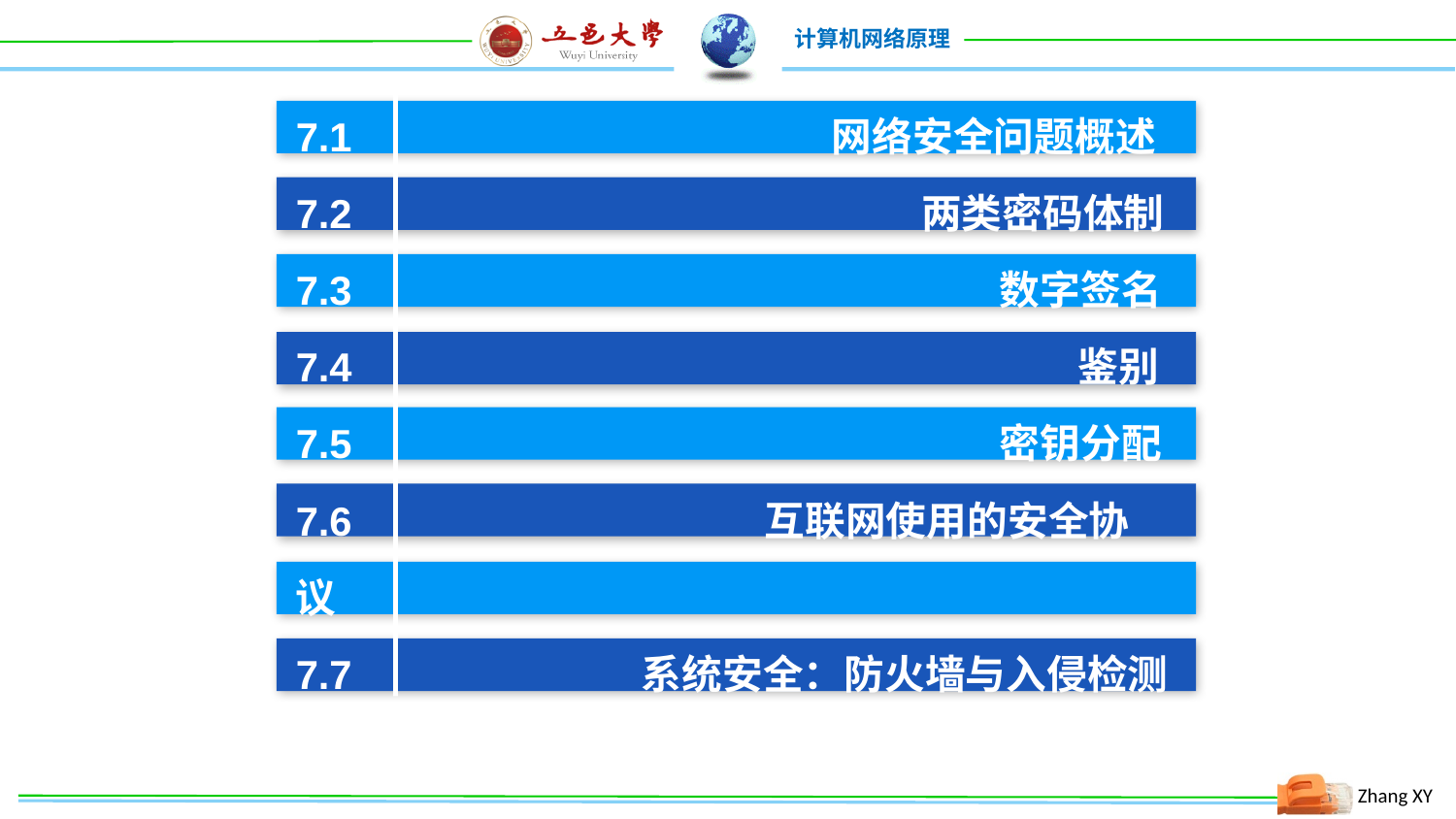

7.1 			        网络安全问题概述
7.2 				   两类密码体制
7.3 				          数字签名
7.4  					    鉴别
7.5  				          密钥分配
7.6  			  互联网使用的安全协议
7.7  		    系统安全：防火墙与入侵检测
7.8 			     一些未来的发展方向